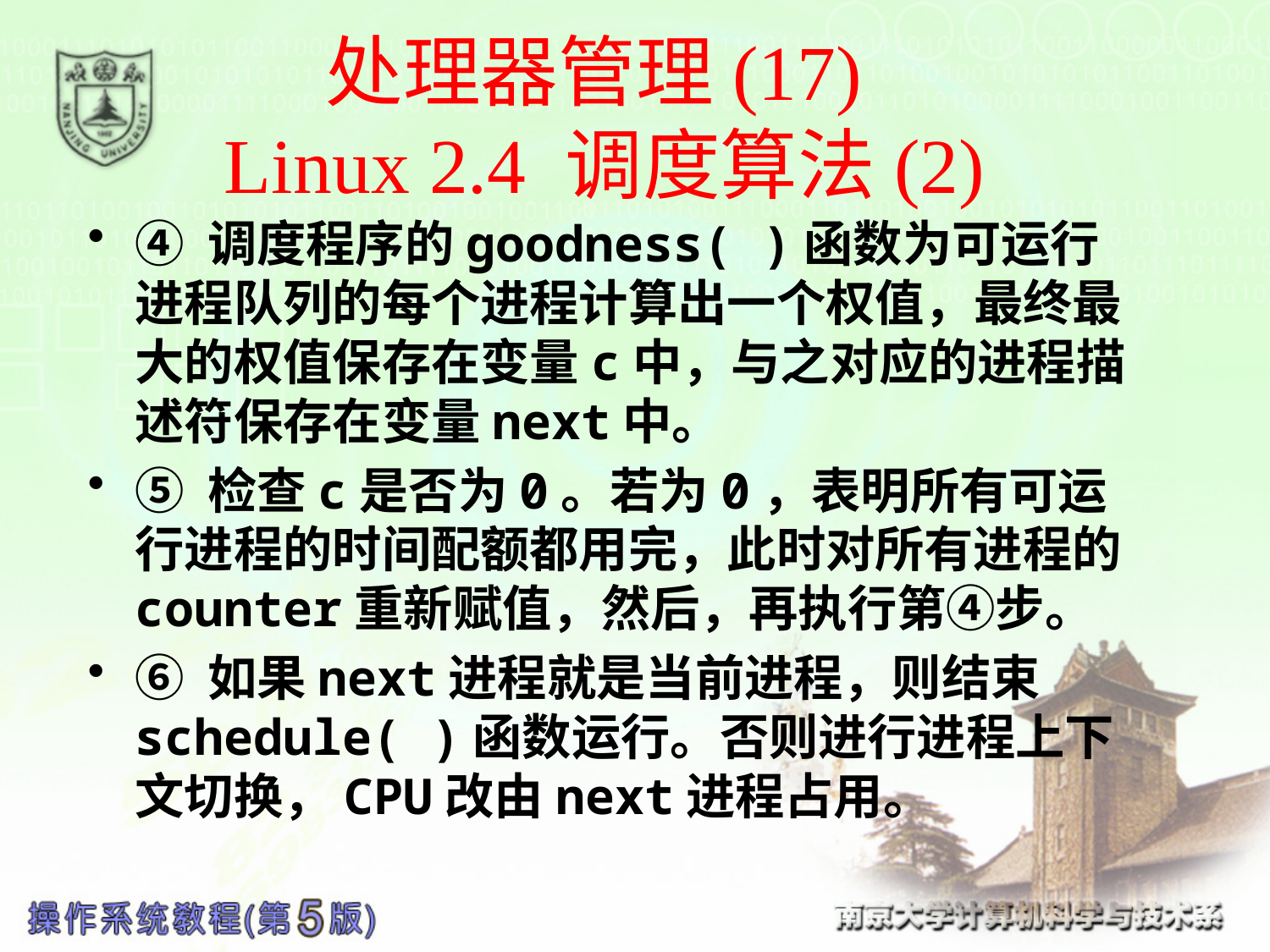

# 处理器管理(17) Linux 2.4 调度算法(2)
④ 调度程序的goodness( )函数为可运行进程队列的每个进程计算出一个权值，最终最大的权值保存在变量c中，与之对应的进程描述符保存在变量next中。
⑤ 检查c是否为0。若为0，表明所有可运行进程的时间配额都用完，此时对所有进程的counter重新赋值，然后，再执行第④步。
⑥ 如果next进程就是当前进程，则结束schedule( )函数运行。否则进行进程上下文切换，CPU改由next进程占用。